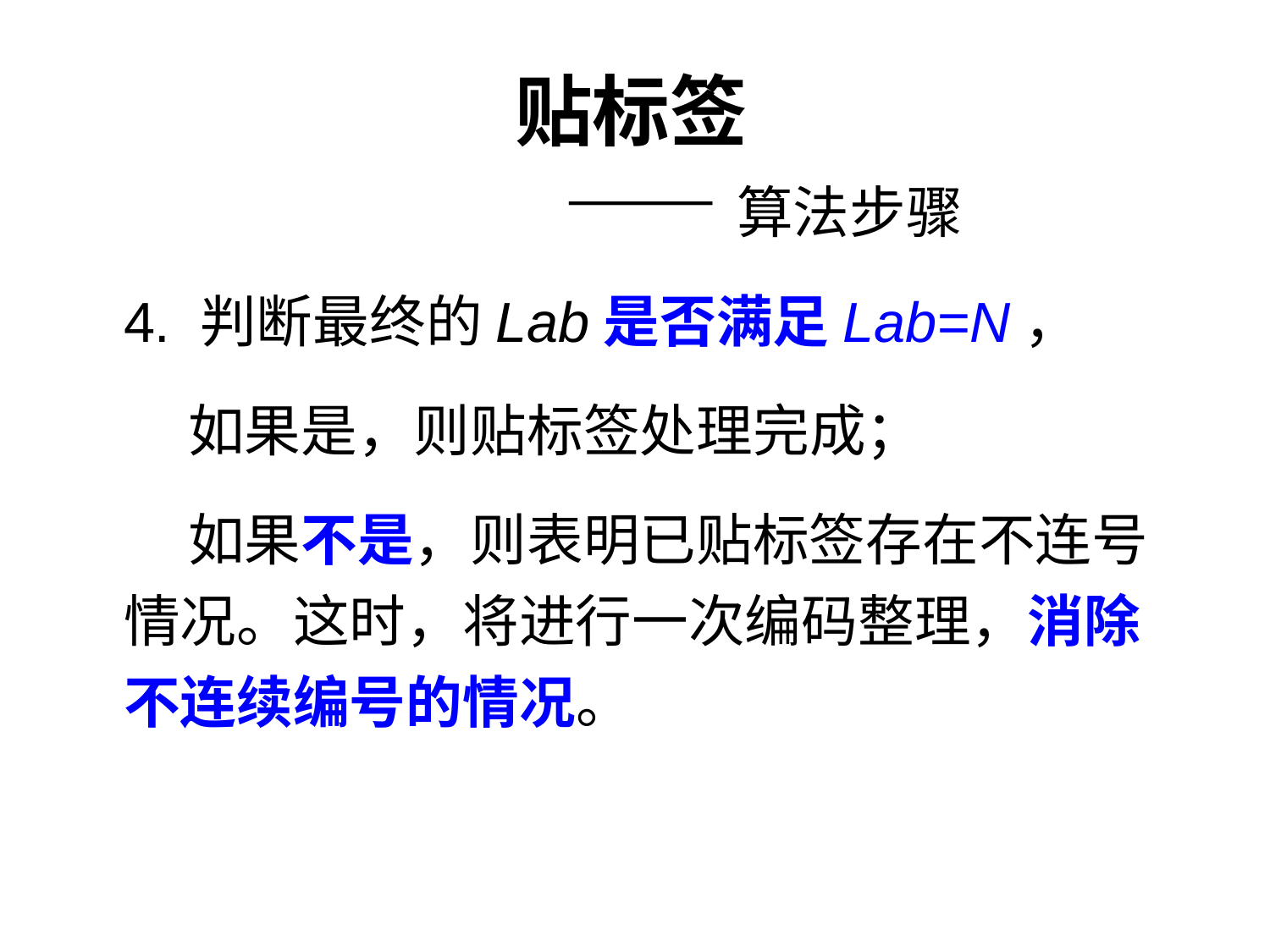

# 贴标签 —— 算法步骤
4. 判断最终的Lab是否满足Lab=N，
    如果是，则贴标签处理完成；
    如果不是，则表明已贴标签存在不连号情况。这时，将进行一次编码整理，消除不连续编号的情况。